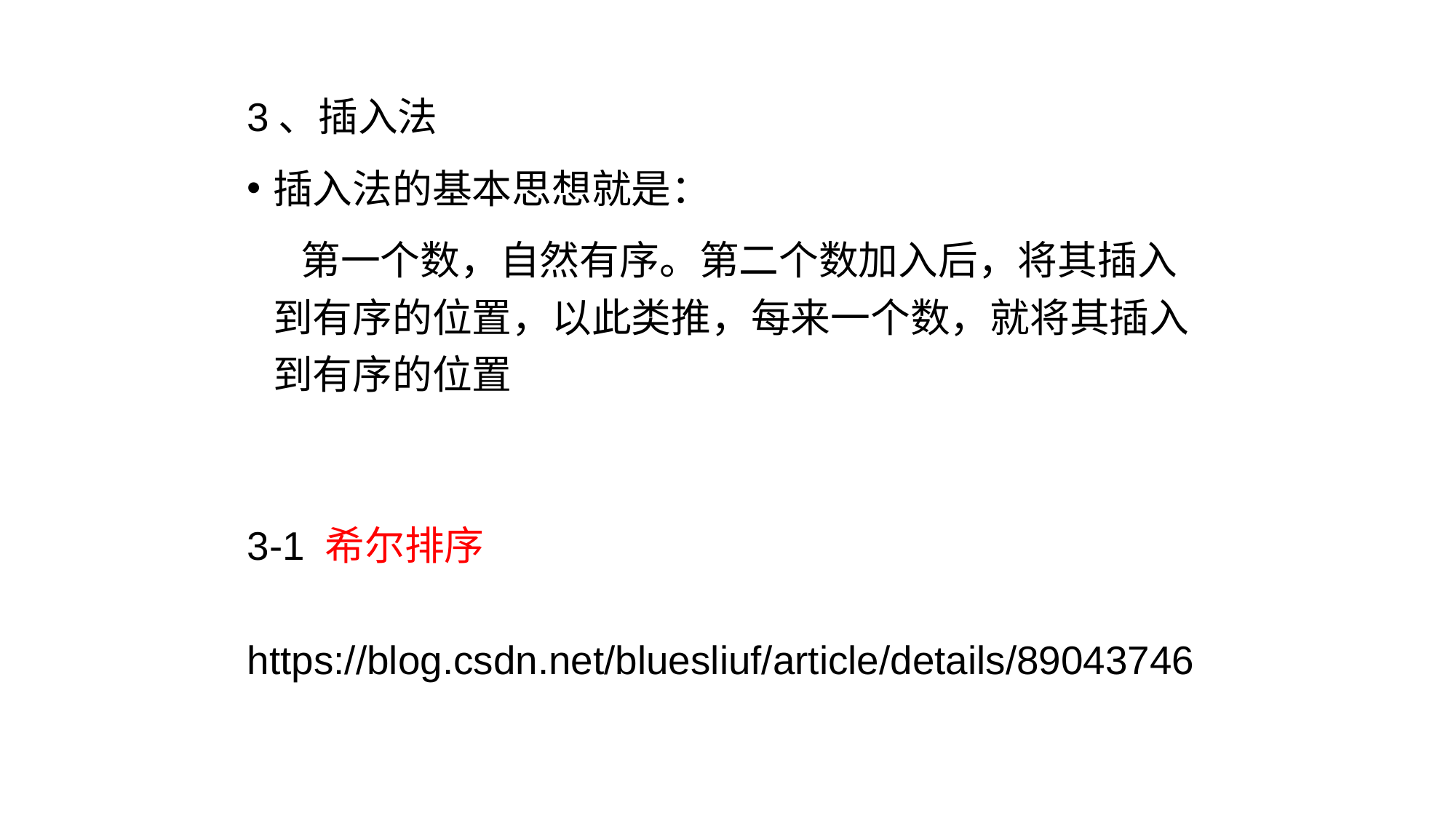

3、插入法
插入法的基本思想就是：
     第一个数，自然有序。第二个数加入后，将其插入到有序的位置，以此类推，每来一个数，就将其插入到有序的位置

3-1 希尔排序

https://blog.csdn.net/bluesliuf/article/details/89043746